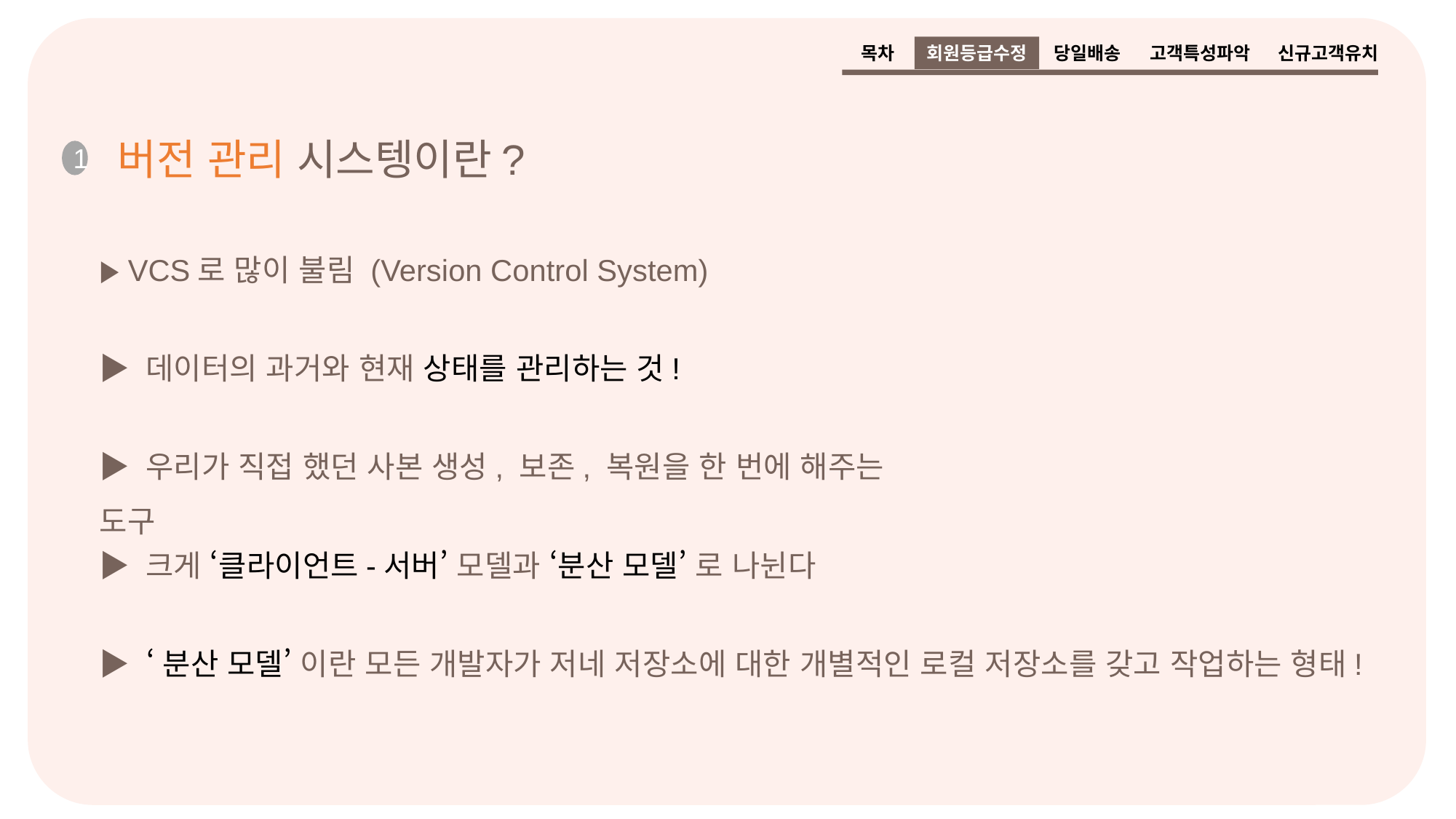

목차
회원등급수정
당일배송
고객특성파악
신규고객유치

버전 관리 시스텡이란?
1
▶ VCS로 많이 불림 (Version Control System)
▶ 데이터의 과거와 현재 상태를 관리하는 것!
▶ 우리가 직접 했던 사본 생성, 보존, 복원을 한 번에 해주는 도구
▶ 크게 ‘클라이언트-서버’ 모델과 ‘분산 모델’ 로 나뉜다
▶  ‘분산 모델’ 이란 모든 개발자가 저네 저장소에 대한 개별적인 로컬 저장소를 갖고 작업하는 형태!